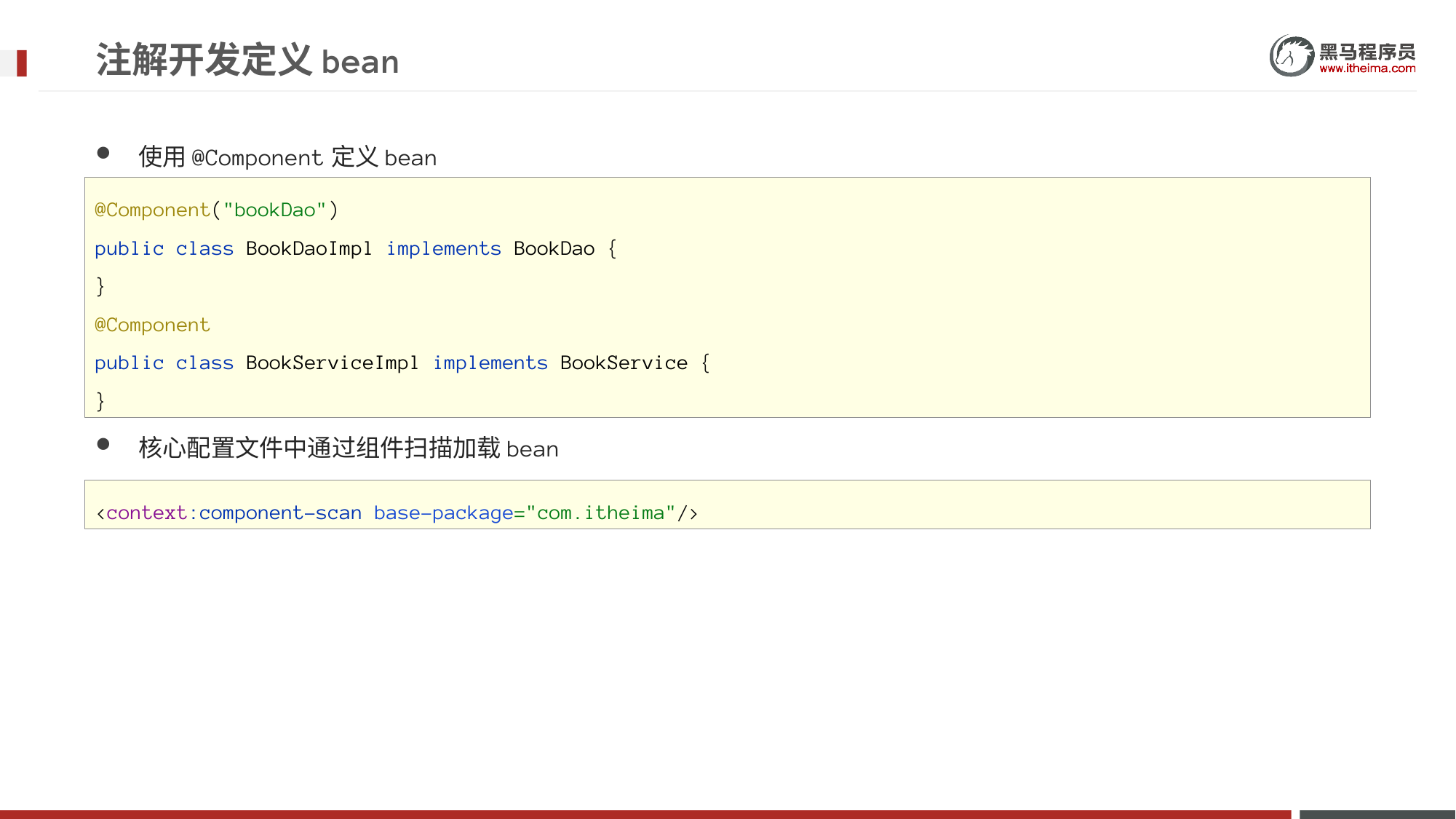

注解开发定义bean
使用@Component定义bean

核心配置文件中通过组件扫描加载bean

@Component("bookDao")
public class BookDaoImpl implements BookDao {
}
@Component
public class BookServiceImpl implements BookService {
}
<context:component-scan base-package="com.itheima"/>